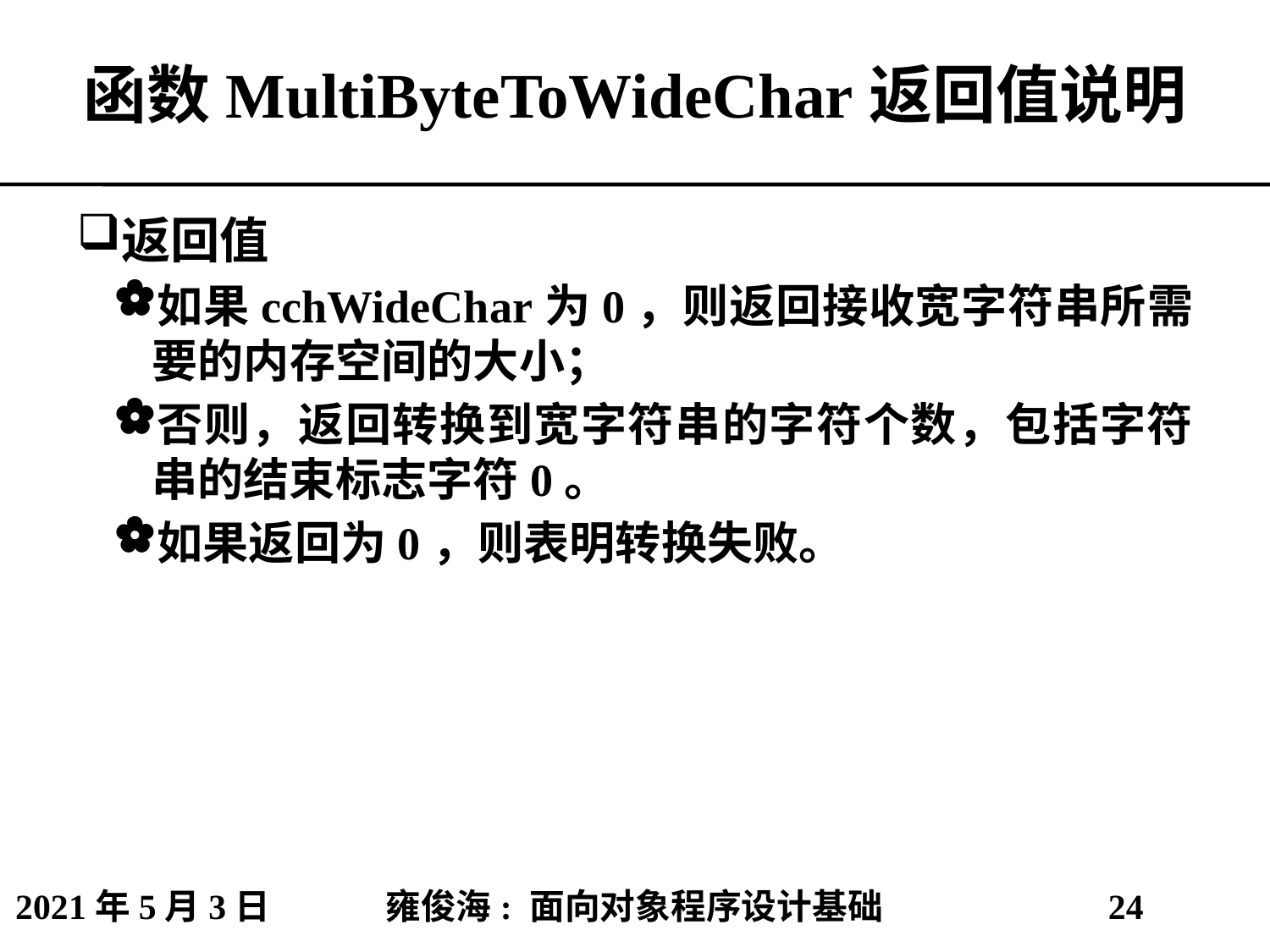

# 函数MultiByteToWideChar返回值说明

返回值
如果cchWideChar为0，则返回接收宽字符串所需要的内存空间的大小；
否则，返回转换到宽字符串的字符个数，包括字符串的结束标志字符0。
如果返回为0，则表明转换失败。
2021年5月3日
雍俊海: 面向对象程序设计基础
24